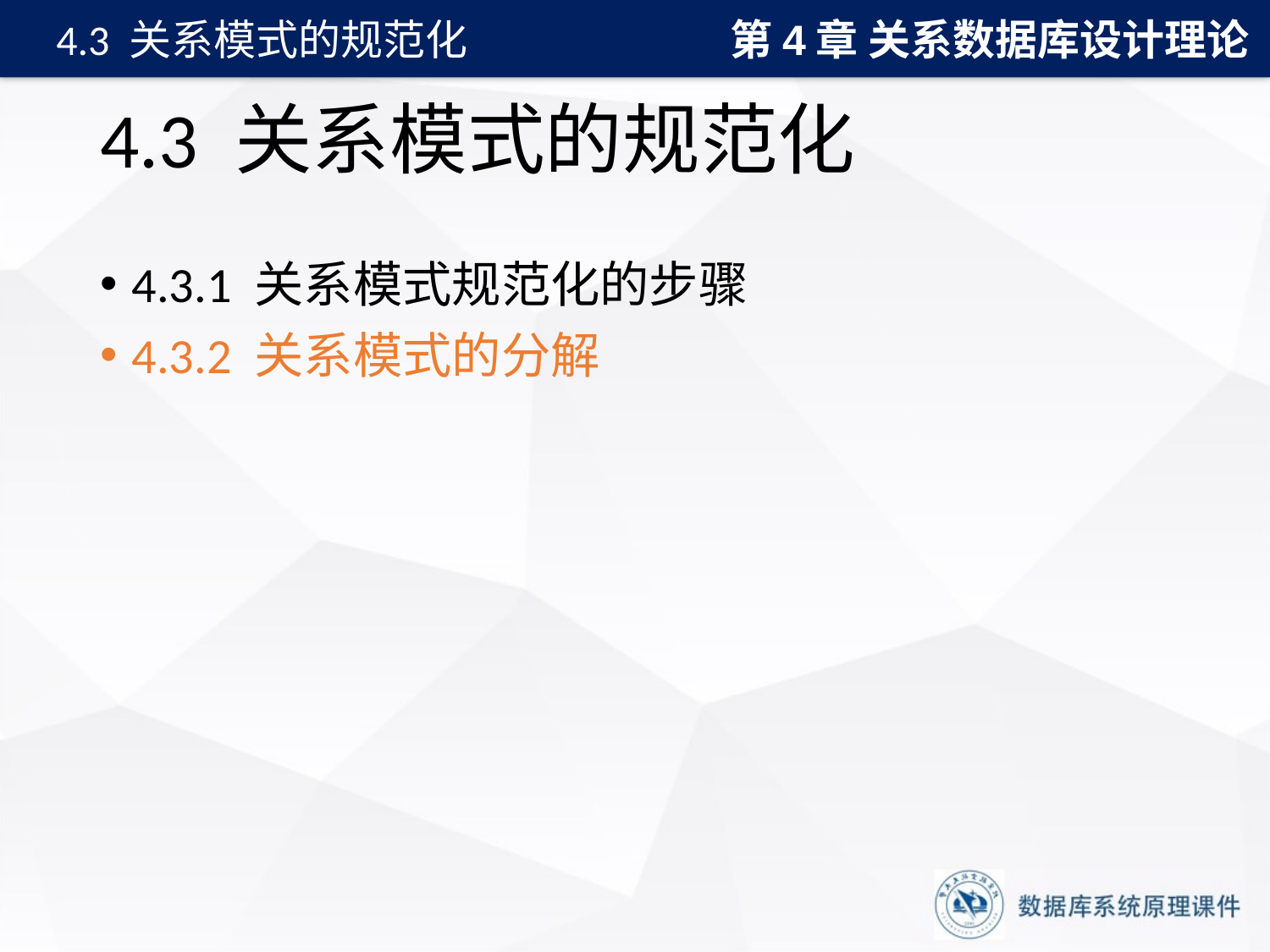

第4章 关系数据库设计理论
4.3 关系模式的规范化
# 4.3 关系模式的规范化
4.3.1 关系模式规范化的步骤
4.3.2 关系模式的分解